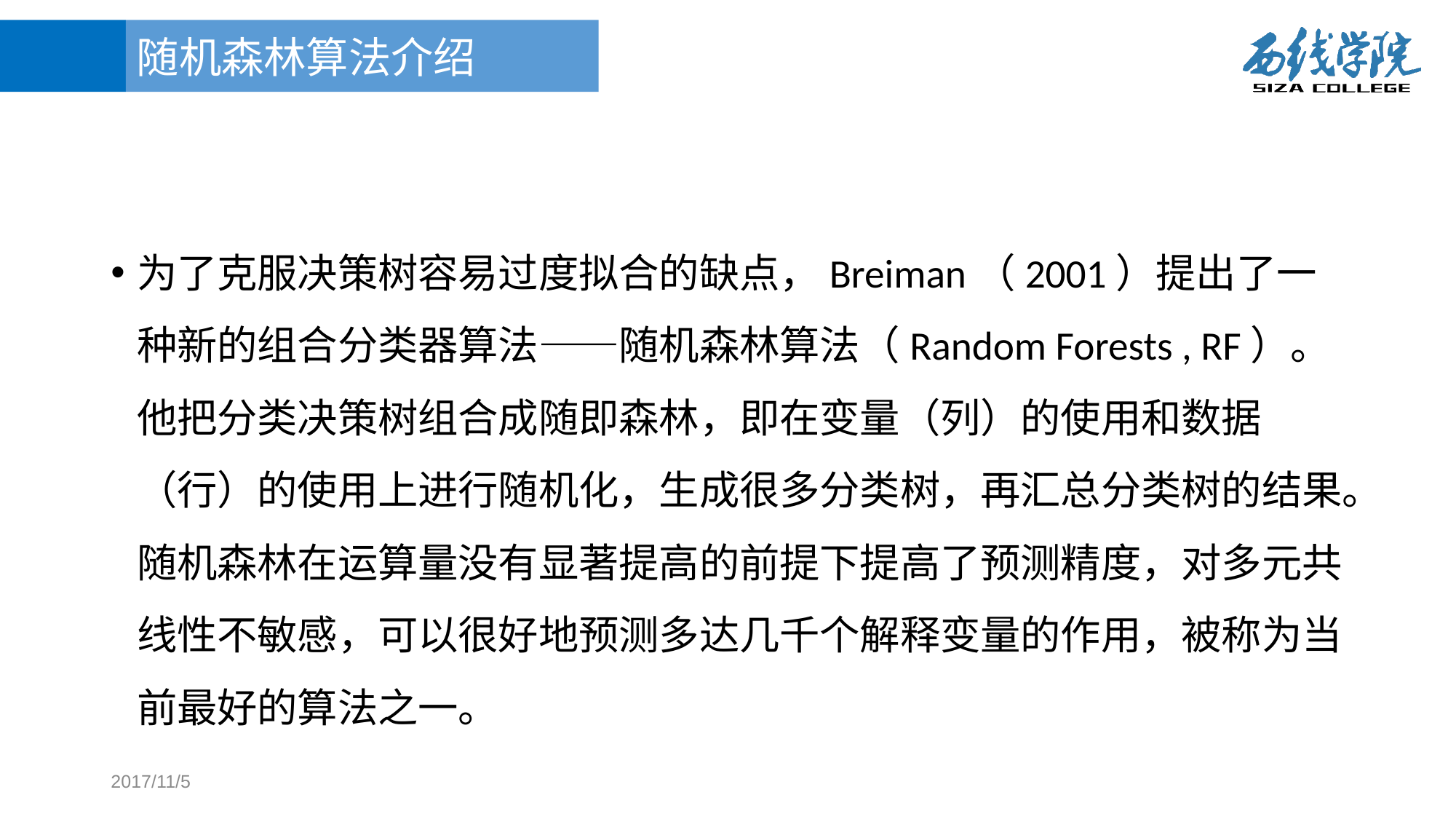

# 随机森林算法介绍
为了克服决策树容易过度拟合的缺点，Breiman（2001）提出了一种新的组合分类器算法——随机森林算法（Random Forests , RF）。他把分类决策树组合成随即森林，即在变量（列）的使用和数据（行）的使用上进行随机化，生成很多分类树，再汇总分类树的结果。随机森林在运算量没有显著提高的前提下提高了预测精度，对多元共线性不敏感，可以很好地预测多达几千个解释变量的作用，被称为当前最好的算法之一。
2017/11/5